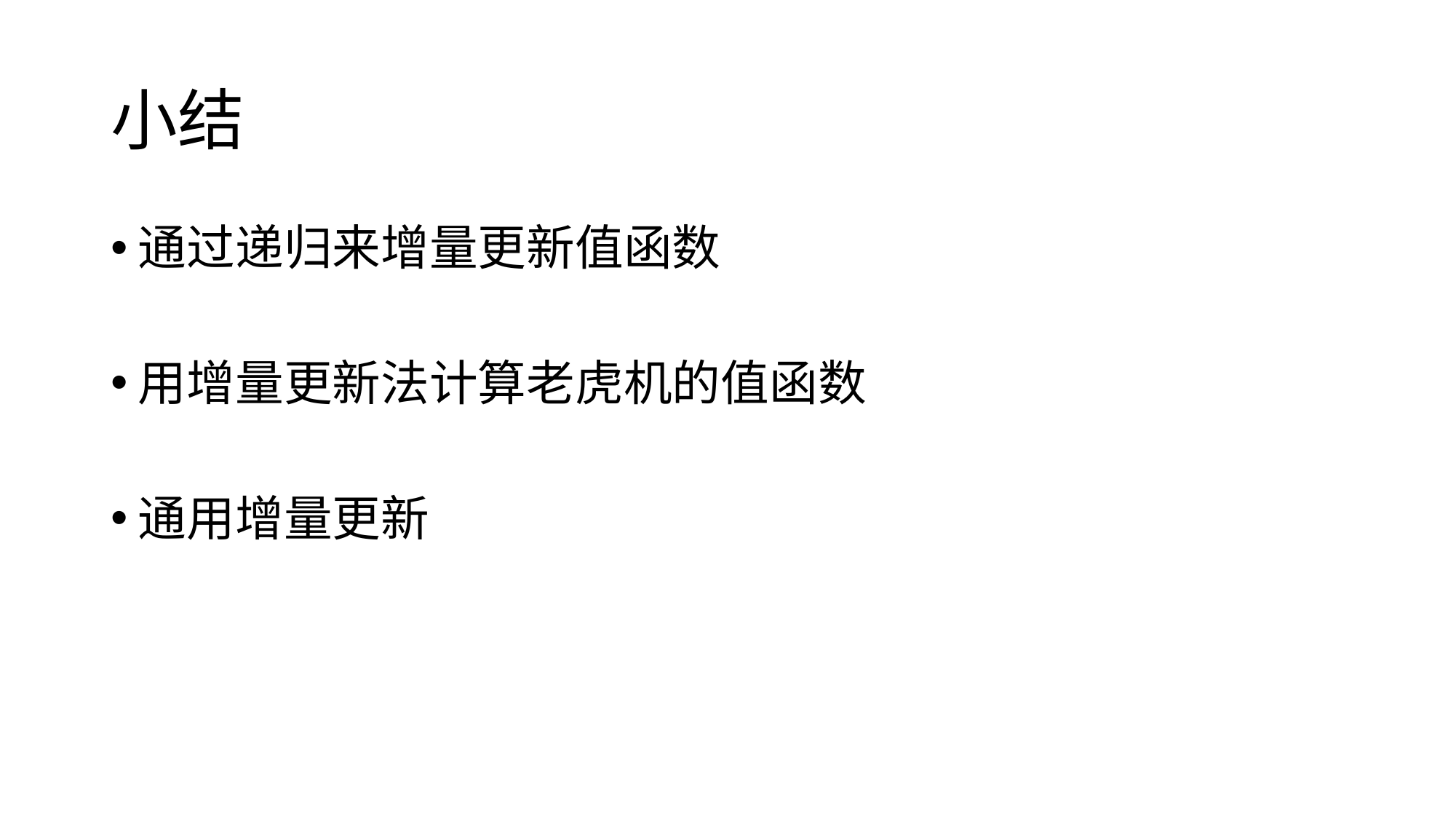

# 小结
通过递归来增量更新值函数

用增量更新法计算老虎机的值函数

通用增量更新